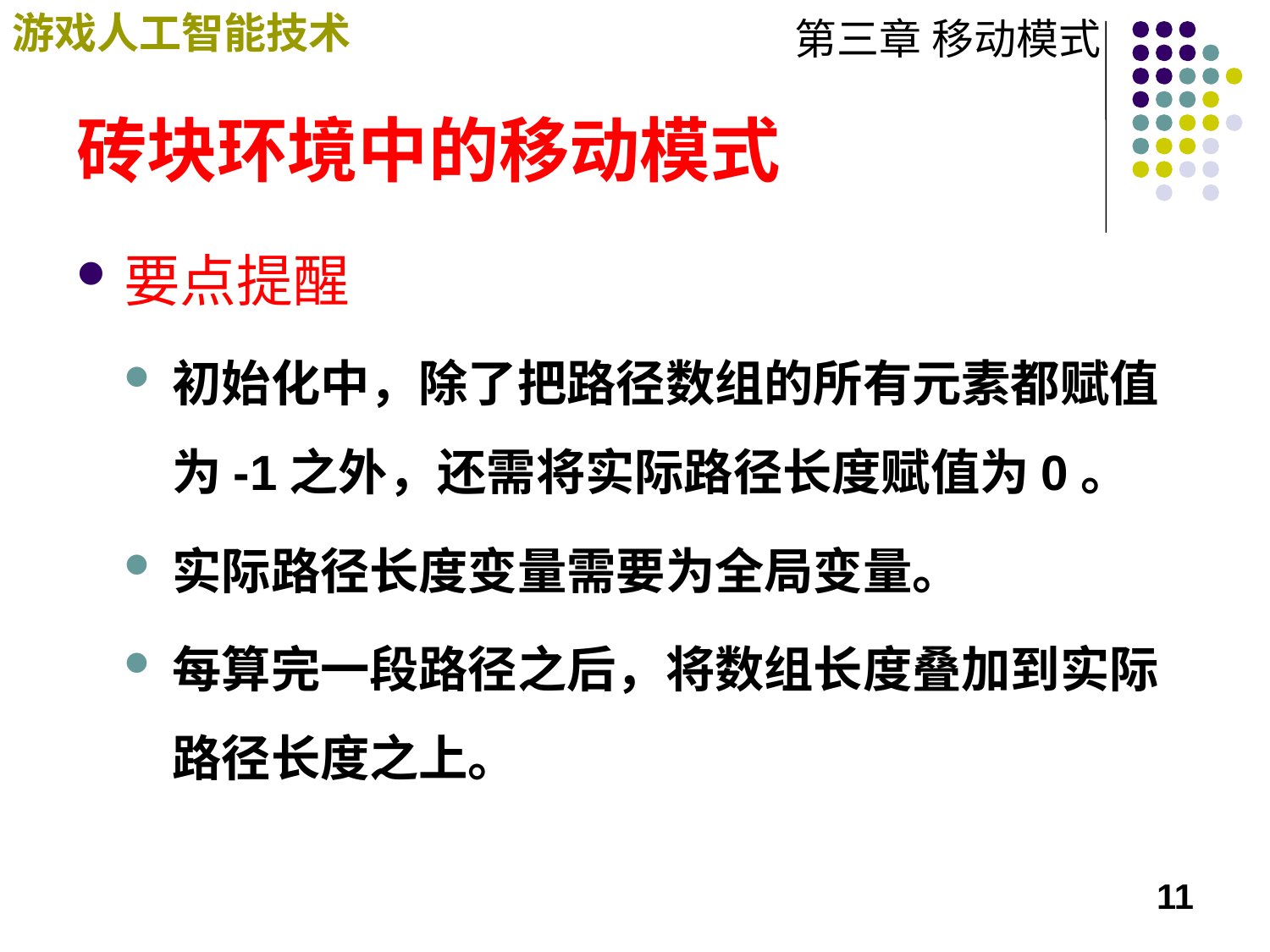

# 砖块环境中的移动模式
要点提醒
初始化中，除了把路径数组的所有元素都赋值为-1之外，还需将实际路径长度赋值为0。
实际路径长度变量需要为全局变量。
每算完一段路径之后，将数组长度叠加到实际路径长度之上。
11